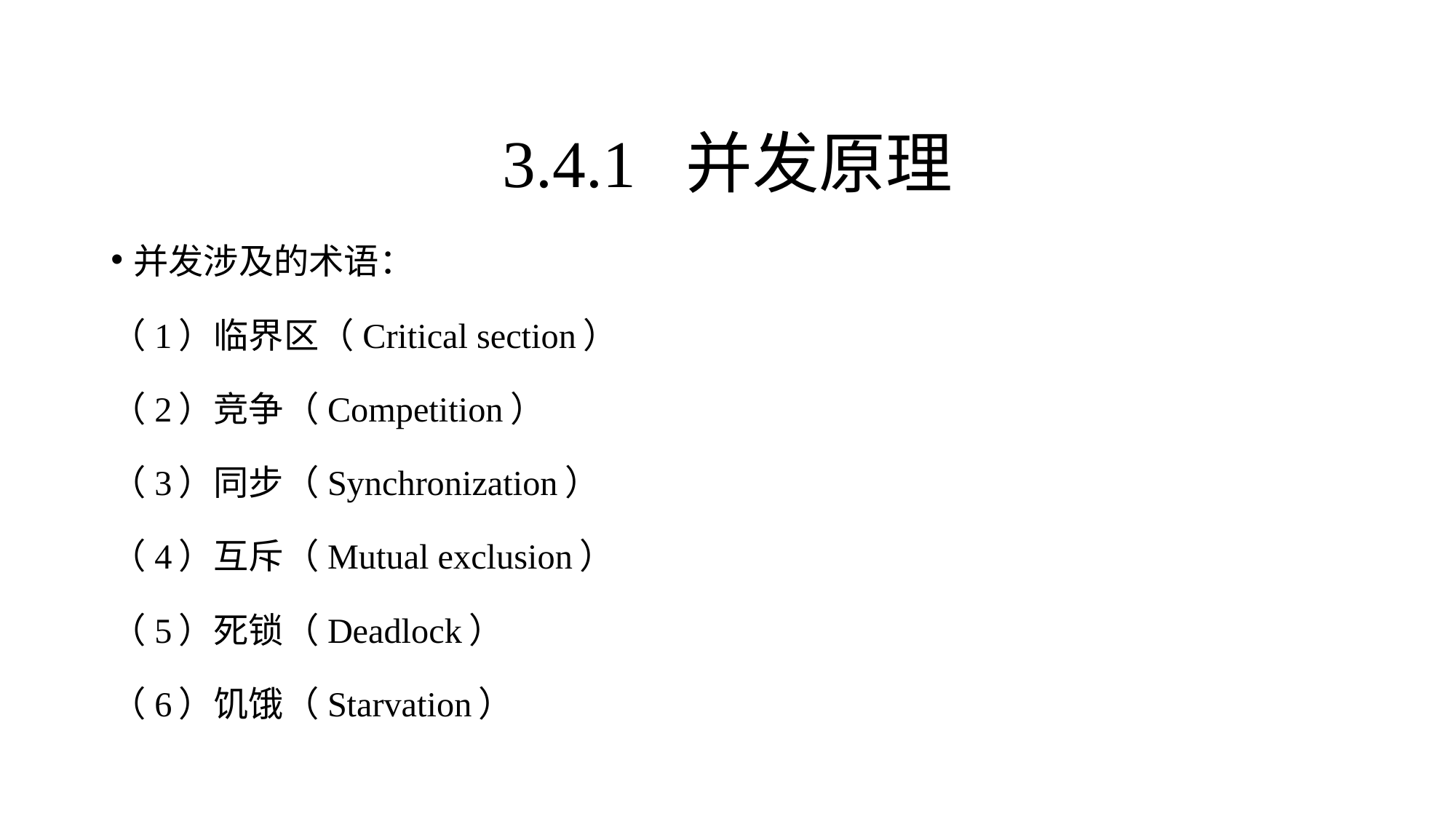

并发涉及的术语：
（1）临界区（Critical section）
（2）竞争（Competition）
（3）同步（Synchronization）
（4）互斥（Mutual exclusion）
（5）死锁（Deadlock）
（6）饥饿（Starvation）
3.4.1  并发原理
2